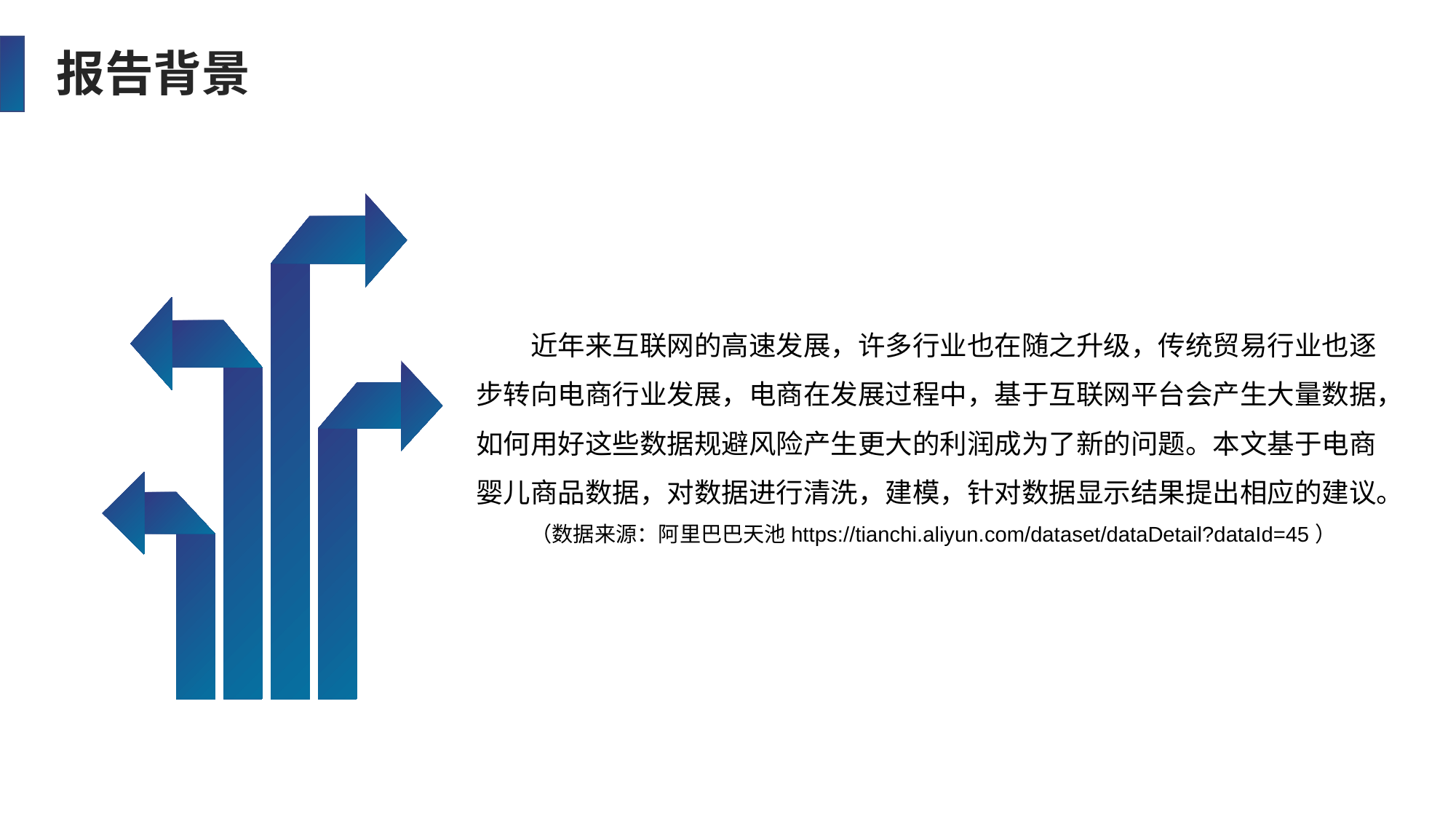

报告背景

近年来互联网的高速发展，许多行业也在随之升级，传统贸易行业也逐步转向电商行业发展，电商在发展过程中，基于互联网平台会产生大量数据，如何用好这些数据规避风险产生更大的利润成为了新的问题。本文基于电商婴儿商品数据，对数据进行清洗，建模，针对数据显示结果提出相应的建议。
（数据来源：阿里巴巴天池https://tianchi.aliyun.com/dataset/dataDetail?dataId=45）